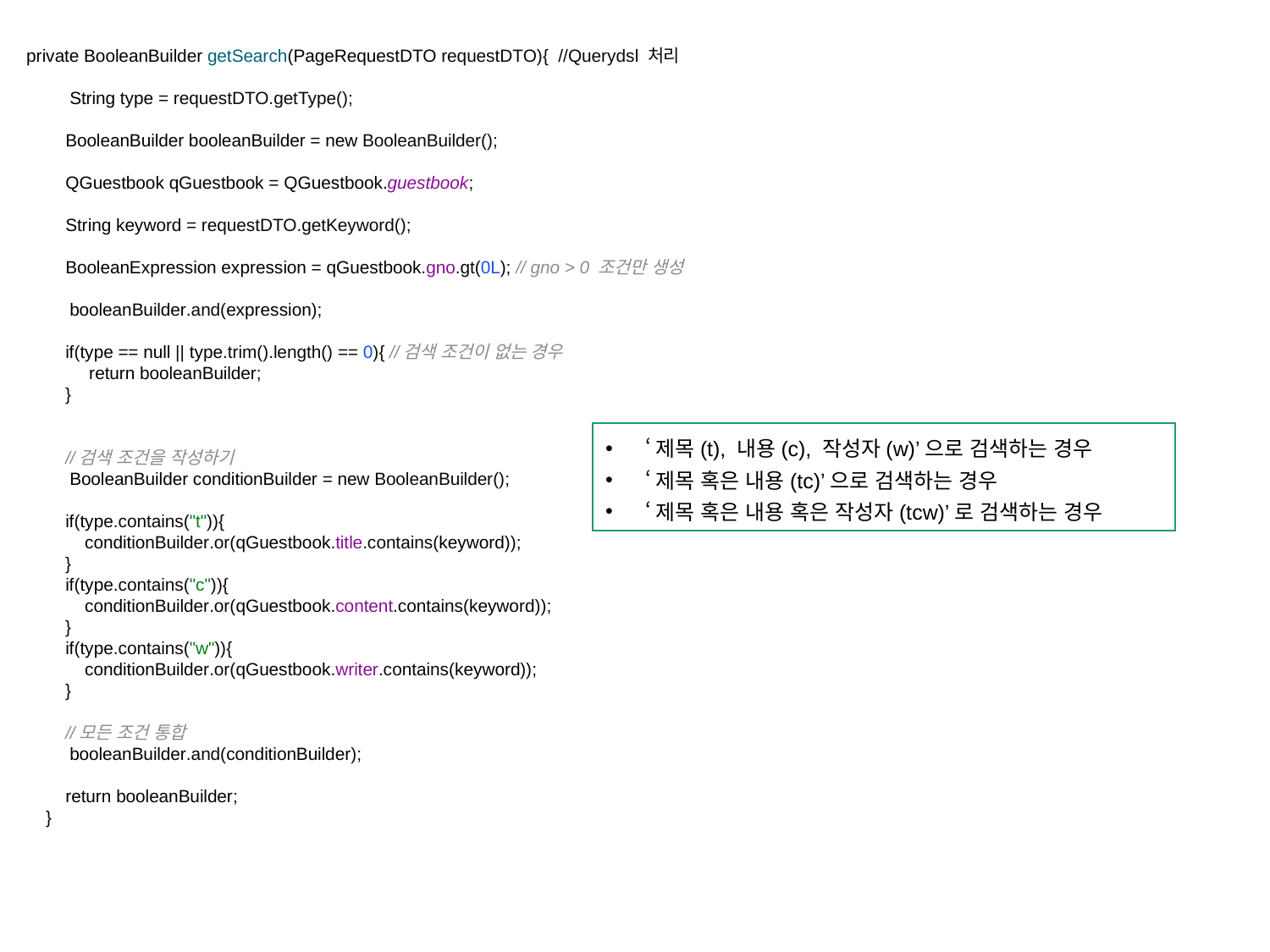

private BooleanBuilder getSearch(PageRequestDTO requestDTO){  //Querydsl 처리
        String type = requestDTO.getType();
        BooleanBuilder booleanBuilder = new BooleanBuilder();
        QGuestbook qGuestbook = QGuestbook.guestbook;
        String keyword = requestDTO.getKeyword();
        BooleanExpression expression = qGuestbook.gno.gt(0L); // gno > 0 조건만 생성
        booleanBuilder.and(expression);
        if(type == null || type.trim().length() == 0){ //검색 조건이 없는 경우
            return booleanBuilder;
        }
        //검색 조건을 작성하기
        BooleanBuilder conditionBuilder = new BooleanBuilder();
        if(type.contains("t")){
            conditionBuilder.or(qGuestbook.title.contains(keyword));
        }
        if(type.contains("c")){
            conditionBuilder.or(qGuestbook.content.contains(keyword));
        }
        if(type.contains("w")){
            conditionBuilder.or(qGuestbook.writer.contains(keyword));
        }
        //모든 조건 통합
        booleanBuilder.and(conditionBuilder);
        return booleanBuilder;
    }
‘제목(t), 내용(c), 작성자(w)’으로 검색하는 경우
‘제목 혹은 내용(tc)’으로 검색하는 경우
‘제목 혹은 내용 혹은 작성자(tcw)’로 검색하는 경우